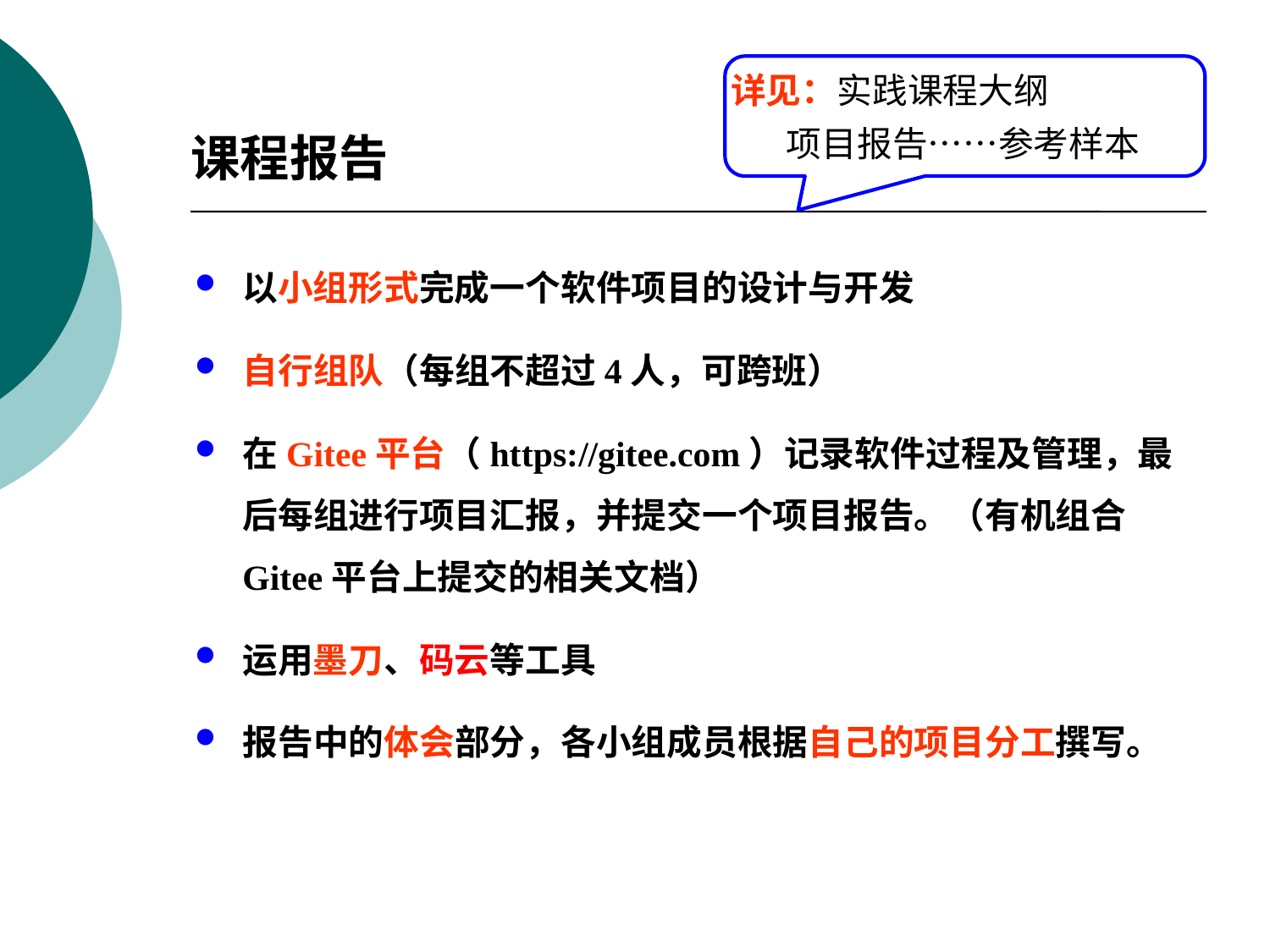

详见：实践课程大纲
      项目报告……参考样本
课程报告
以小组形式完成一个软件项目的设计与开发
自行组队（每组不超过4人，可跨班）
在Gitee平台（https://gitee.com）记录软件过程及管理，最后每组进行项目汇报，并提交一个项目报告。（有机组合Gitee平台上提交的相关文档）
运用墨刀、码云等工具
报告中的体会部分，各小组成员根据自己的项目分工撰写。